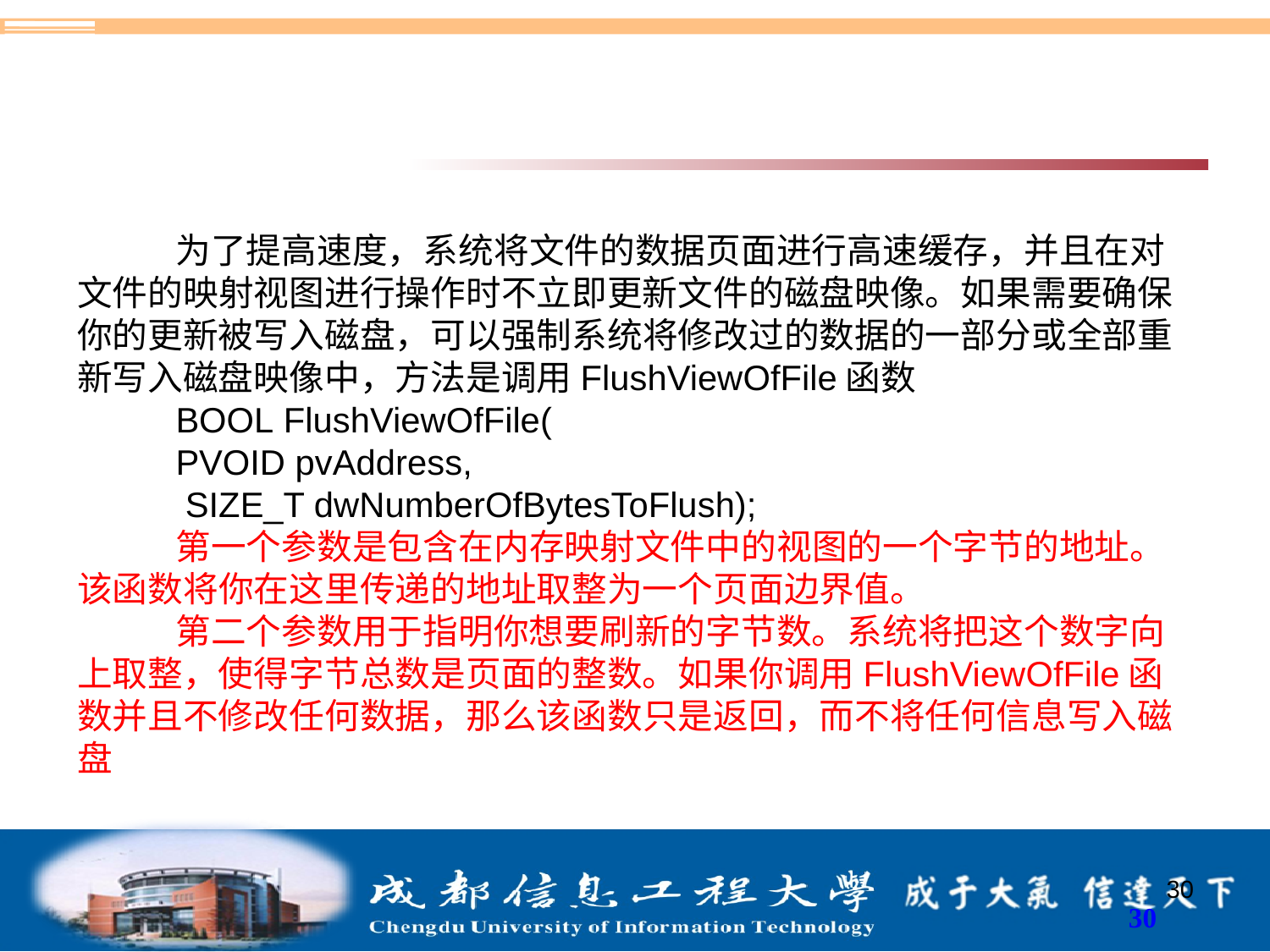

#
为了提高速度，系统将文件的数据页面进行高速缓存，并且在对文件的映射视图进行操作时不立即更新文件的磁盘映像。如果需要确保你的更新被写入磁盘，可以强制系统将修改过的数据的一部分或全部重新写入磁盘映像中，方法是调用FlushViewOfFile函数
BOOL FlushViewOfFile(
PVOID pvAddress,
 SIZE_T dwNumberOfBytesToFlush);
第一个参数是包含在内存映射文件中的视图的一个字节的地址。该函数将你在这里传递的地址取整为一个页面边界值。
第二个参数用于指明你想要刷新的字节数。系统将把这个数字向上取整，使得字节总数是页面的整数。如果你调用FlushViewOfFile函数并且不修改任何数据，那么该函数只是返回，而不将任何信息写入磁盘